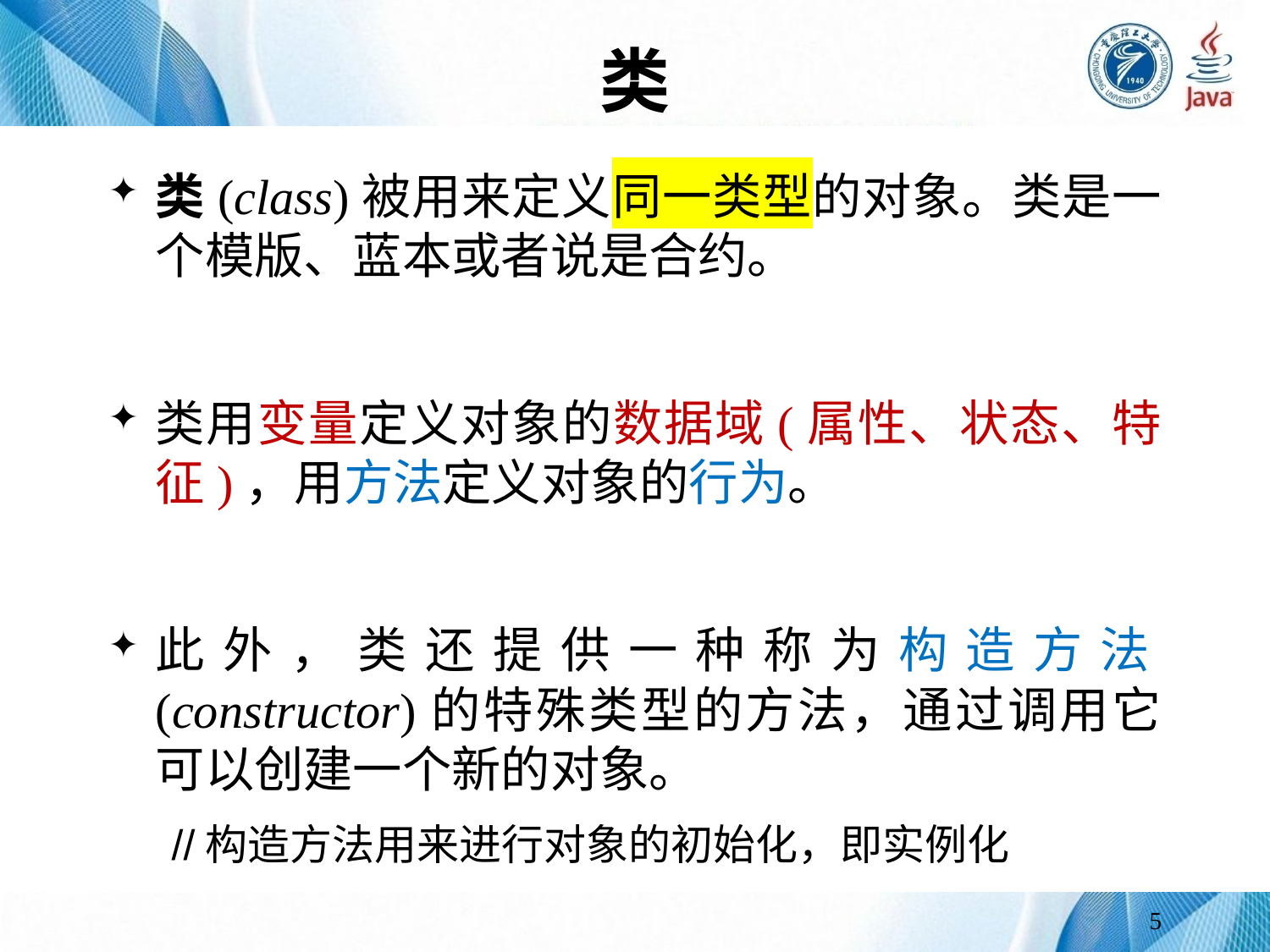

# 类
类(class)被用来定义同一类型的对象。类是一个模版、蓝本或者说是合约。

类用变量定义对象的数据域(属性、状态、特征)，用方法定义对象的行为。

此外，类还提供一种称为构造方法(constructor)的特殊类型的方法，通过调用它可以创建一个新的对象。
//构造方法用来进行对象的初始化，即实例化

5